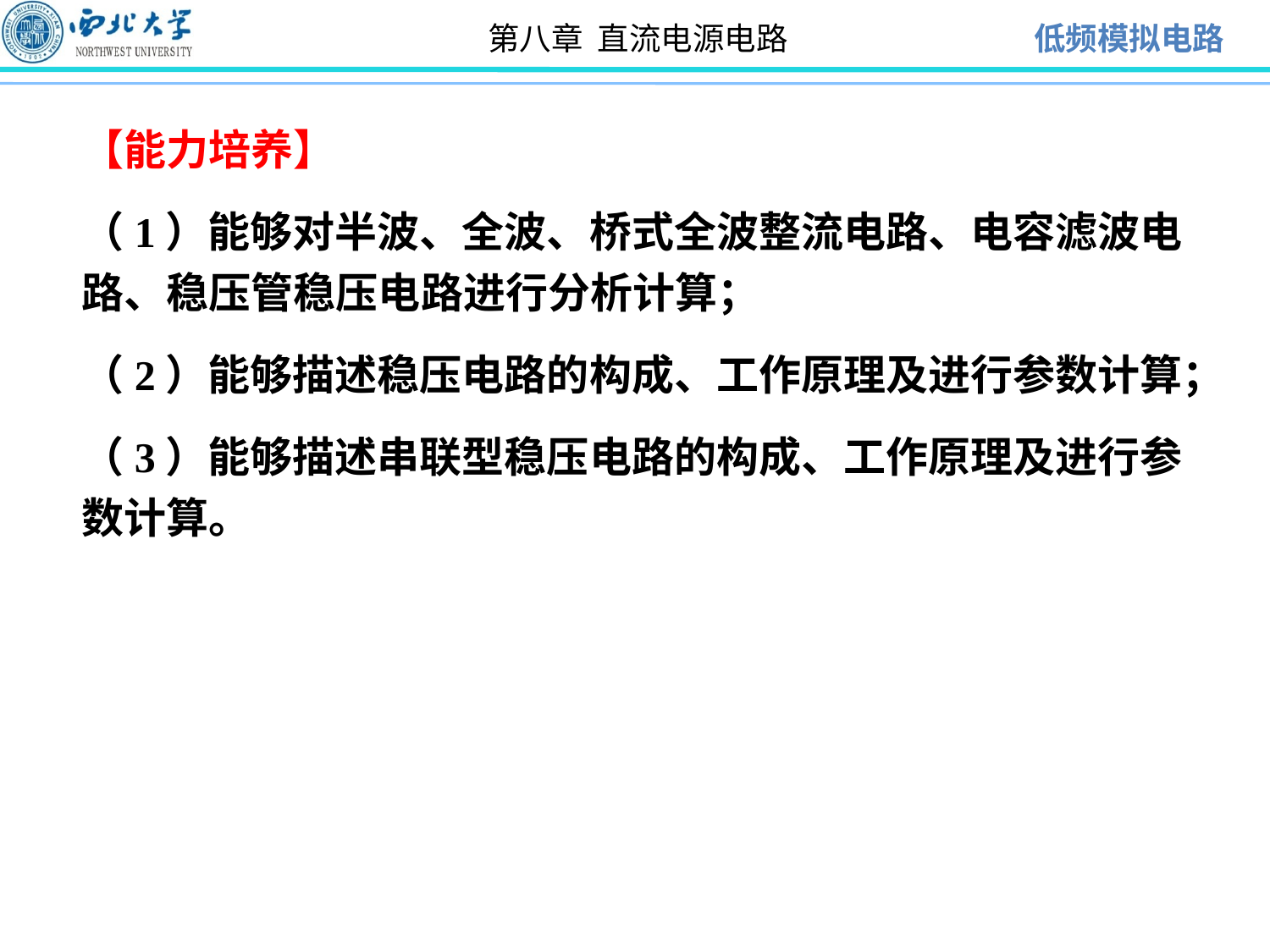

【能力培养】
（1）能够对半波、全波、桥式全波整流电路、电容滤波电路、稳压管稳压电路进行分析计算；
（2）能够描述稳压电路的构成、工作原理及进行参数计算；
（3）能够描述串联型稳压电路的构成、工作原理及进行参数计算。
3